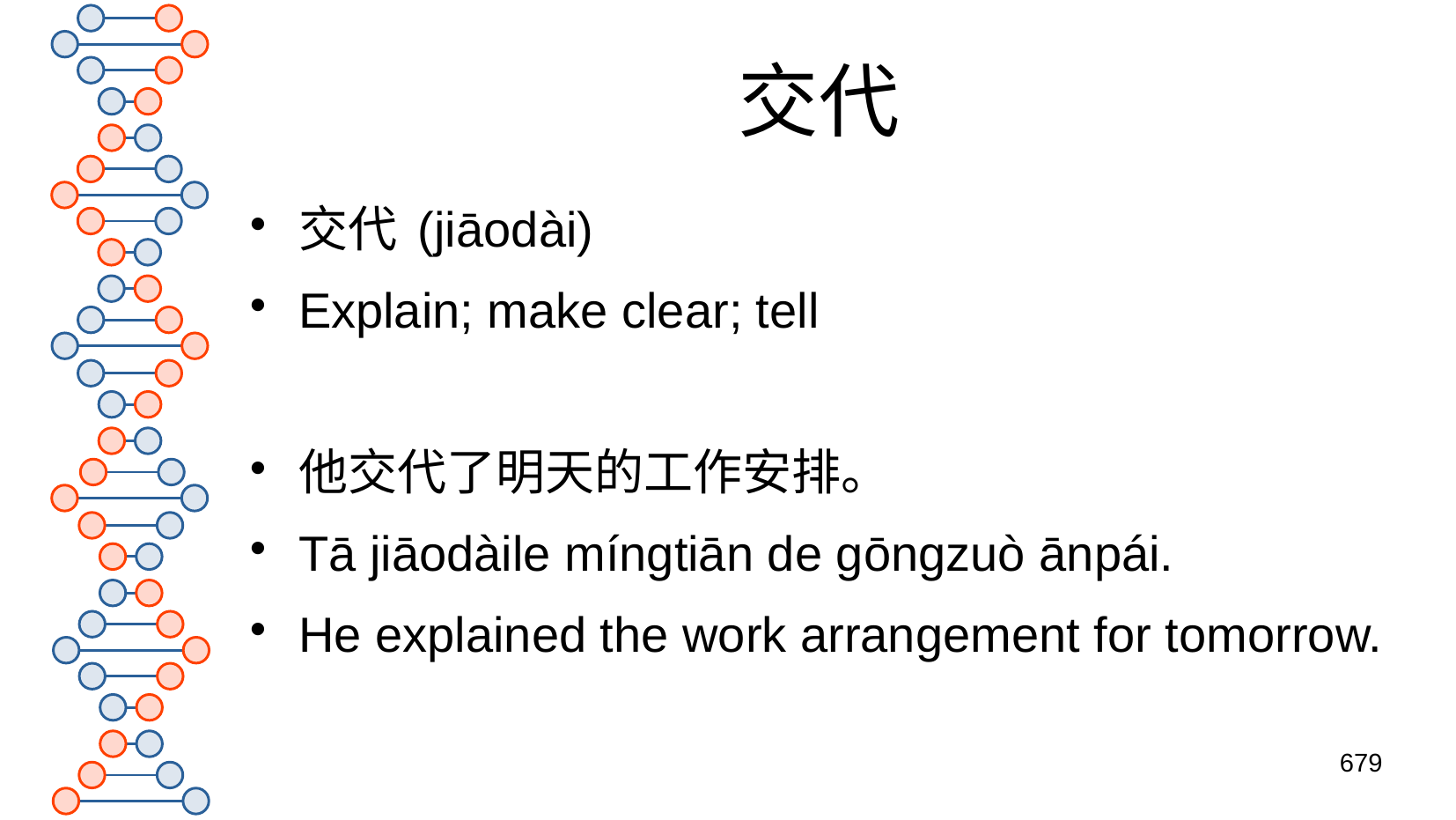

# 交代
交代 (jiāodài)
Explain; make clear; tell

他交代了明天的工作安排。
Tā jiāodàile míngtiān de gōngzuò ānpái.
He explained the work arrangement for tomorrow.

679